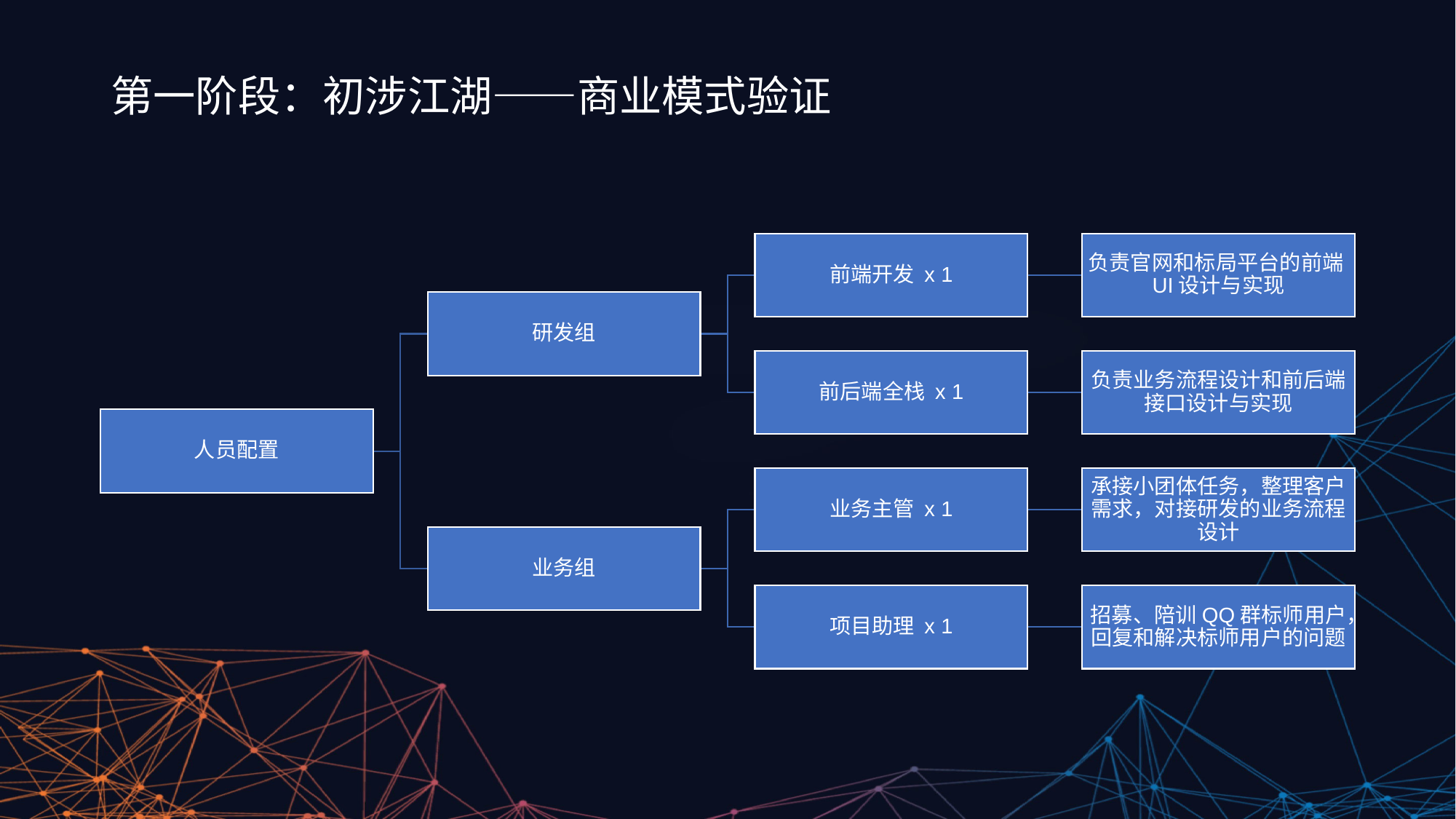

# 第一阶段：初涉江湖——商业模式验证
人员配置
研发组
前端开发 x 1
负责官网和标局平台的前端UI设计与实现
前后端全栈 x 1
负责业务流程设计和前后端接口设计与实现
业务组
业务主管 x 1
承接小团体任务，整理客户需求，对接研发的业务流程设计
项目助理 x 1
招募、陪训QQ群标师用户，回复和解决标师用户的问题